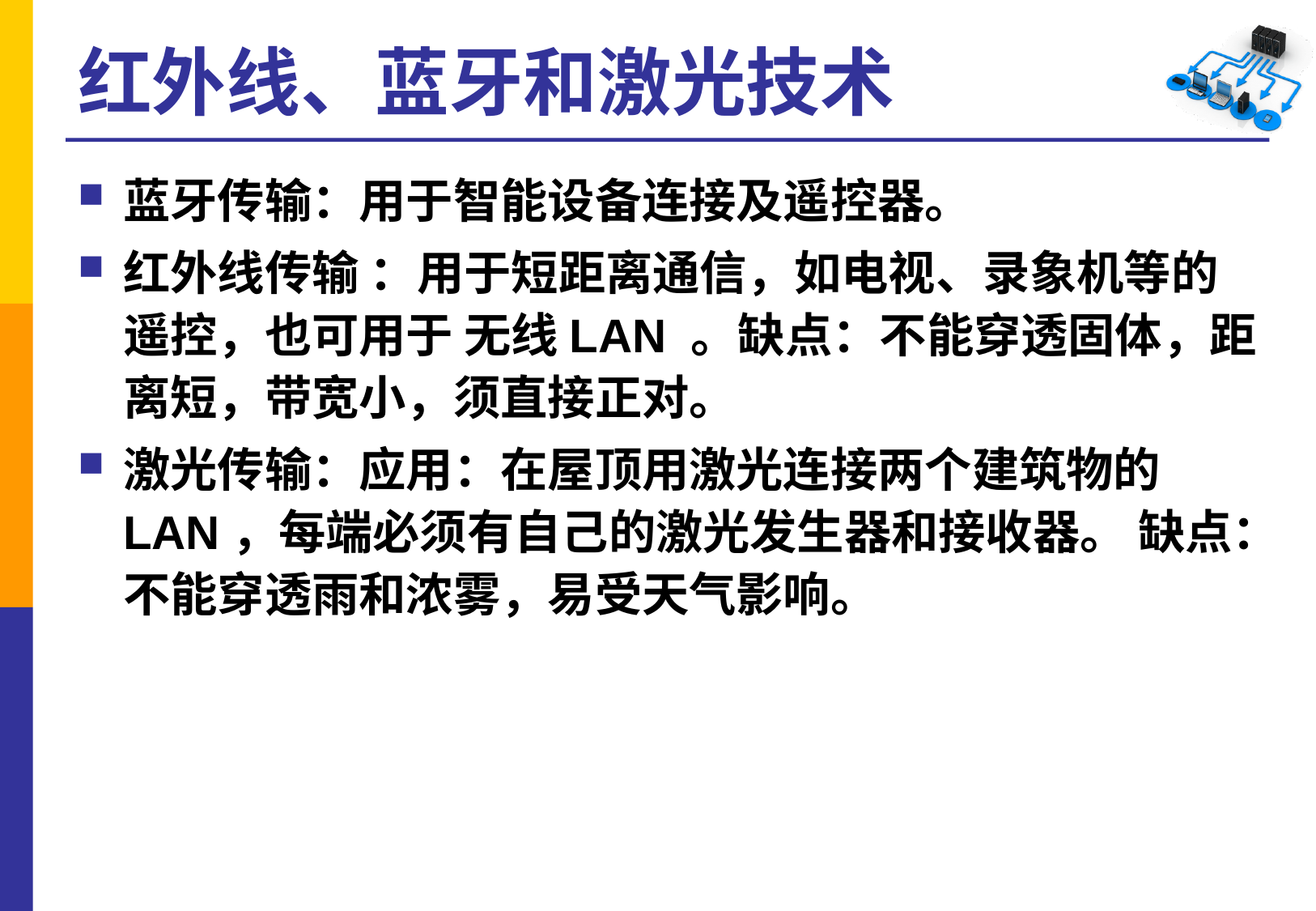

# 红外线、蓝牙和激光技术
蓝牙传输：用于智能设备连接及遥控器。
红外线传输 ：用于短距离通信，如电视、录象机等的遥控，也可用于 无线LAN 。缺点：不能穿透固体，距离短，带宽小，须直接正对。
激光传输：应用：在屋顶用激光连接两个建筑物的LAN，每端必须有自己的激光发生器和接收器。 缺点：不能穿透雨和浓雾，易受天气影响。